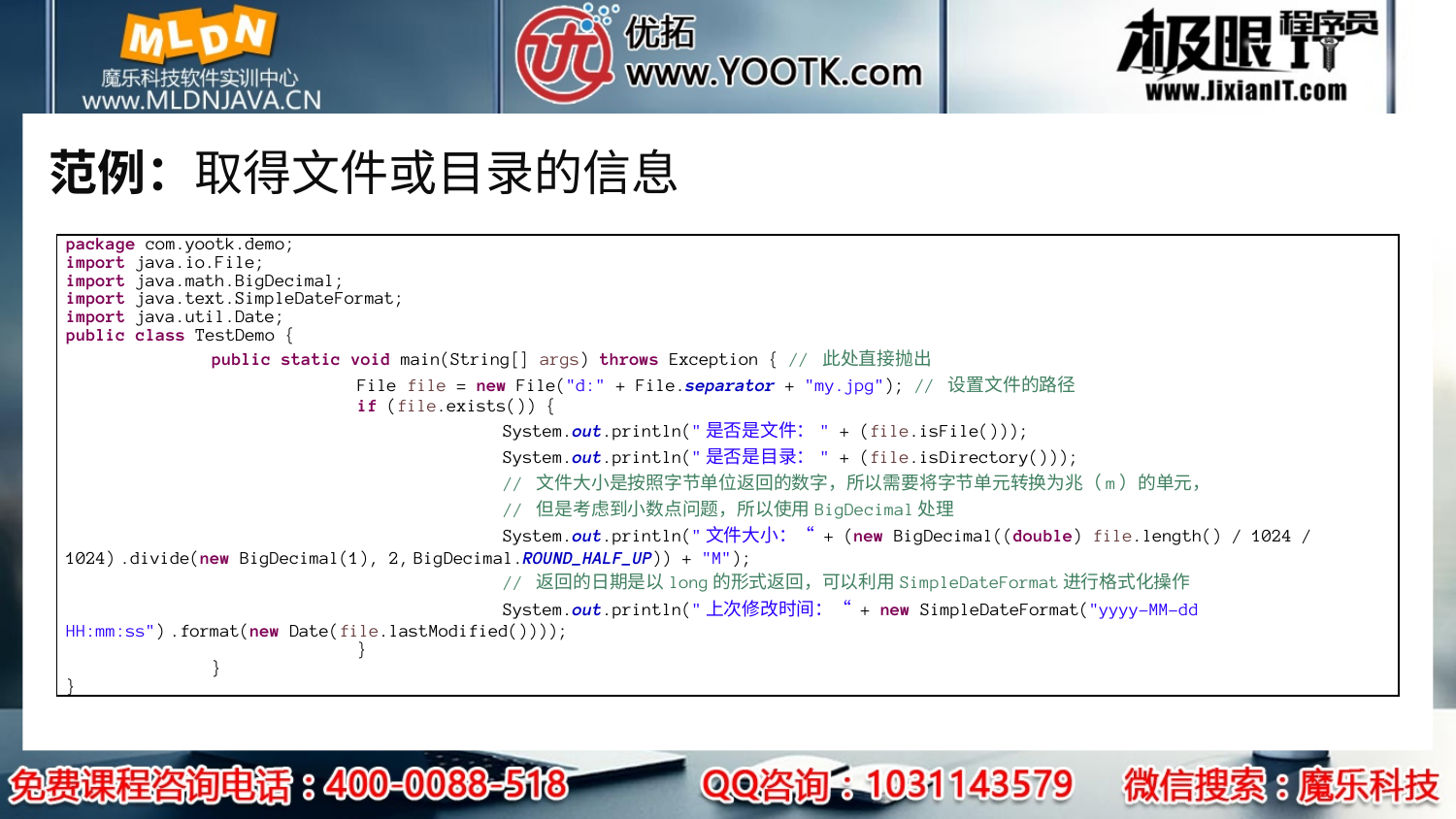

# 范例：取得文件或目录的信息
| package com.yootk.demo; import java.io.File; import java.math.BigDecimal; import java.text.SimpleDateFormat; import java.util.Date; public class TestDemo { public static void main(String[] args) throws Exception { // 此处直接抛出 File file = new File("d:" + File.separator + "my.jpg"); // 设置文件的路径 if (file.exists()) { System.out.println("是否是文件：" + (file.isFile())); System.out.println("是否是目录：" + (file.isDirectory())); // 文件大小是按照字节单位返回的数字，所以需要将字节单元转换为兆（m）的单元， // 但是考虑到小数点问题，所以使用BigDecimal处理 System.out.println("文件大小：“ + (new BigDecimal((double) file.length() / 1024 / 1024) .divide(new BigDecimal(1), 2, BigDecimal.ROUND\_HALF\_UP)) + "M"); // 返回的日期是以long的形式返回，可以利用SimpleDateFormat进行格式化操作 System.out.println("上次修改时间：“ + new SimpleDateFormat("yyyy-MM-dd HH:mm:ss") .format(new Date(file.lastModified()))); } } } |
| --- |